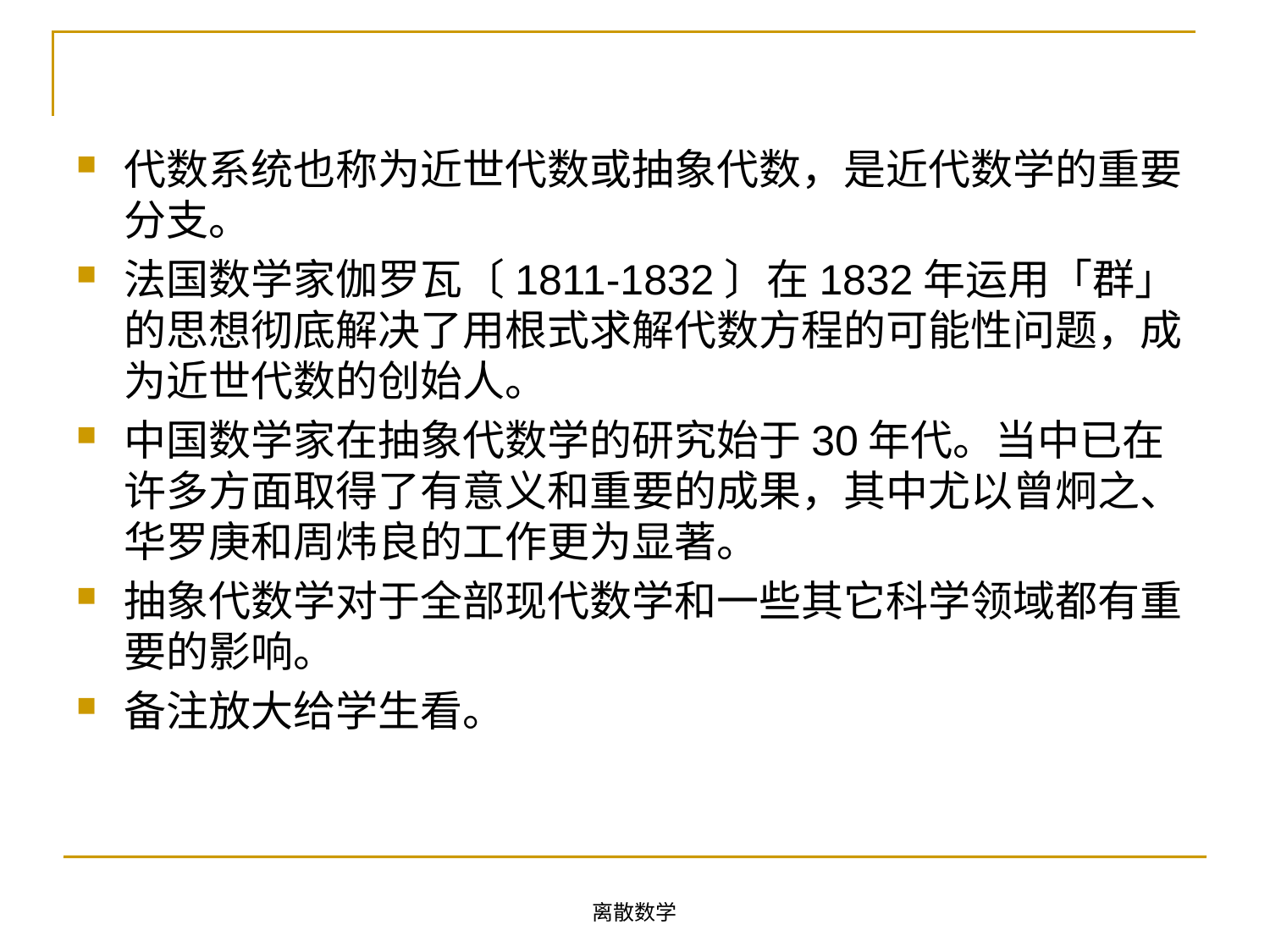

代数系统也称为近世代数或抽象代数，是近代数学的重要分支。
法国数学家伽罗瓦〔1811-1832〕在1832年运用「群」的思想彻底解决了用根式求解代数方程的可能性问题，成为近世代数的创始人。
中国数学家在抽象代数学的研究始于30年代。当中已在许多方面取得了有意义和重要的成果，其中尤以曾炯之、华罗庚和周炜良的工作更为显著。
抽象代数学对于全部现代数学和一些其它科学领域都有重要的影响。
备注放大给学生看。

3
离散数学